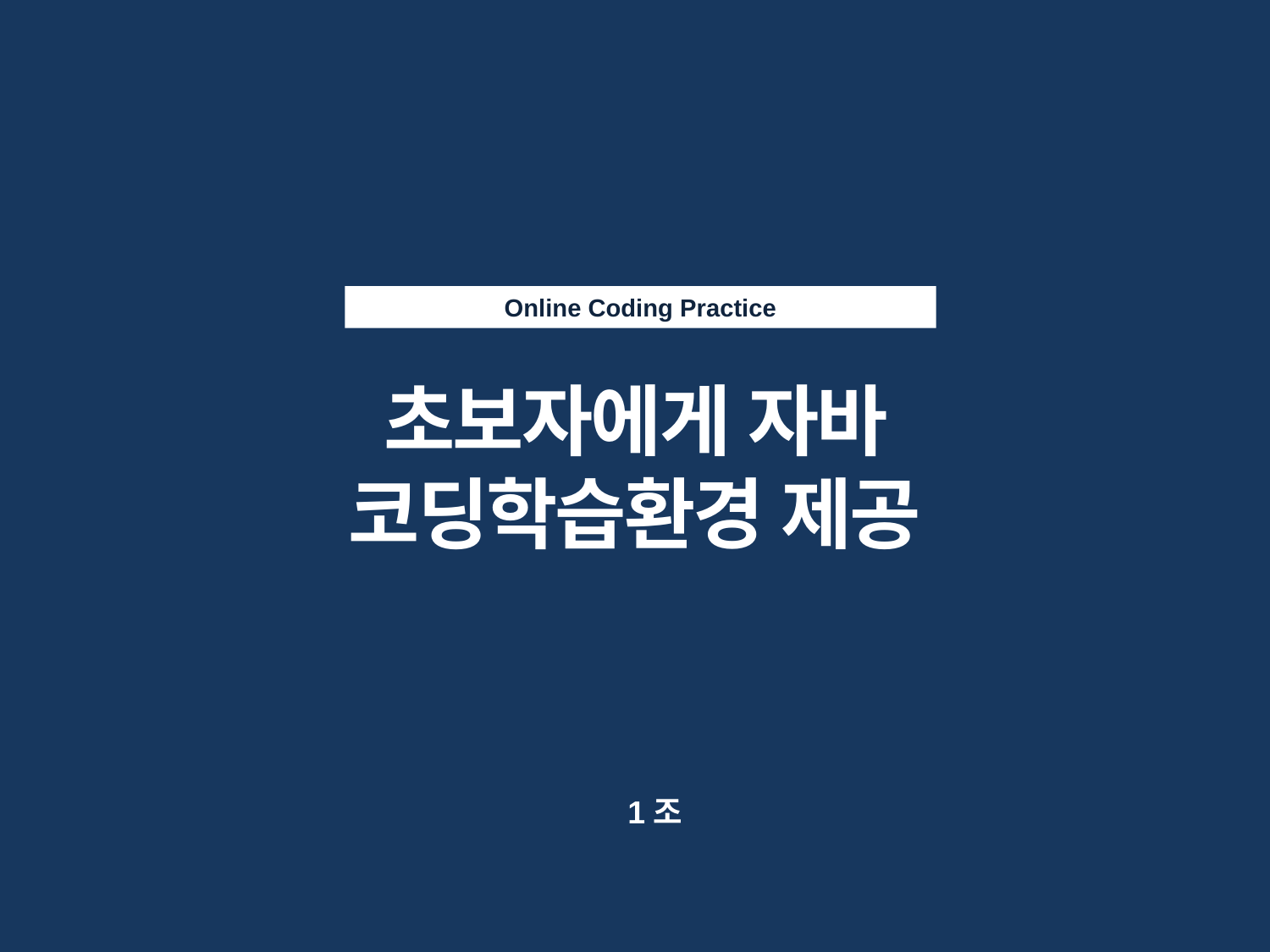

Online Coding Practice
초보자에게 자바 코딩학습환경 제공
1조